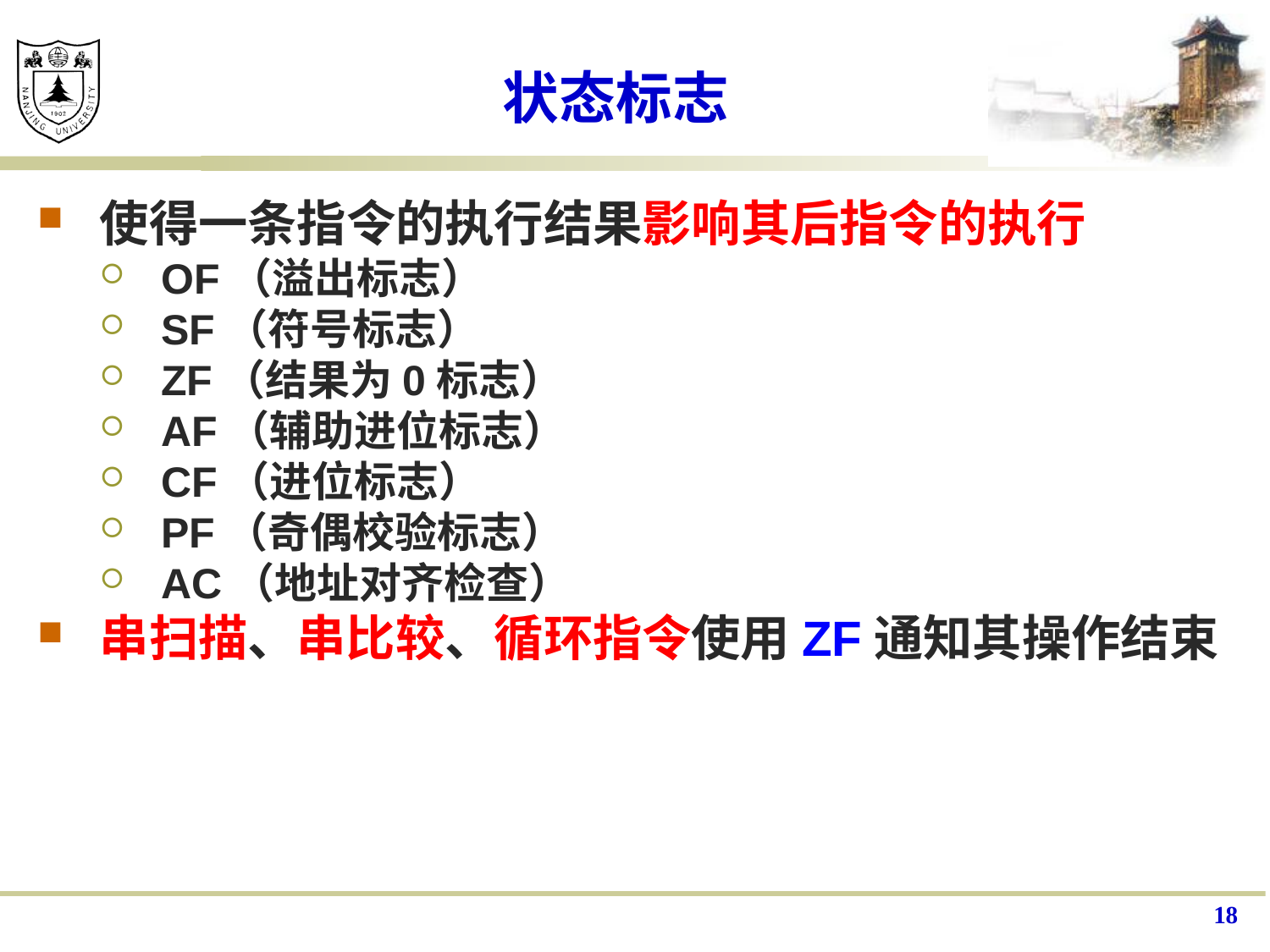

# 状态标志
使得一条指令的执行结果影响其后指令的执行
OF（溢出标志）
SF（符号标志）
ZF（结果为0标志）
AF（辅助进位标志）
CF（进位标志）
PF（奇偶校验标志）
AC（地址对齐检查）
串扫描、串比较、循环指令使用ZF通知其操作结束

18